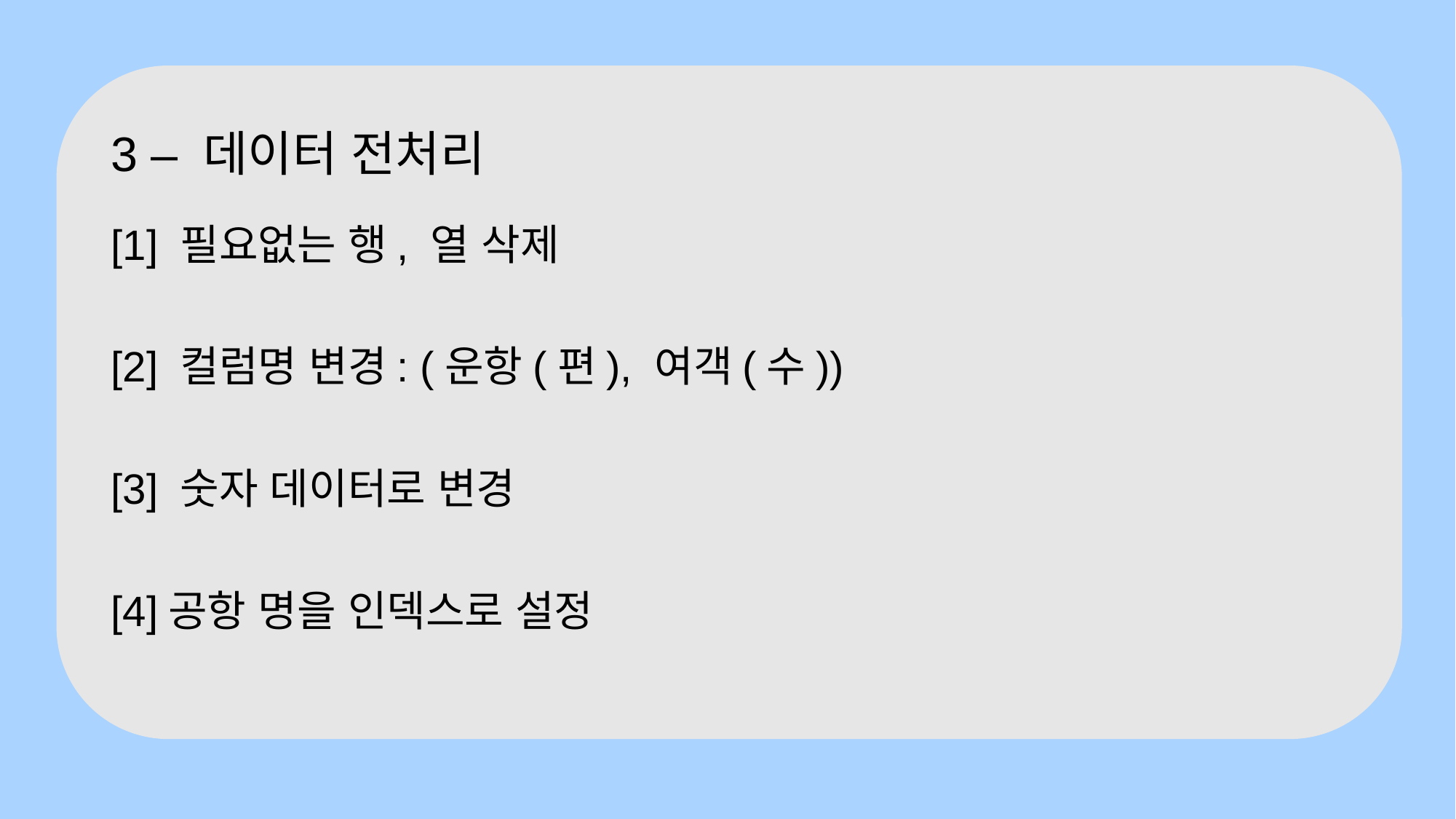

# 3 – 데이터 전처리

[1] 필요없는 행, 열 삭제

[2] 컬럼명 변경: (운항(편), 여객(수))

[3] 숫자 데이터로 변경

[4]공항 명을 인덱스로 설정